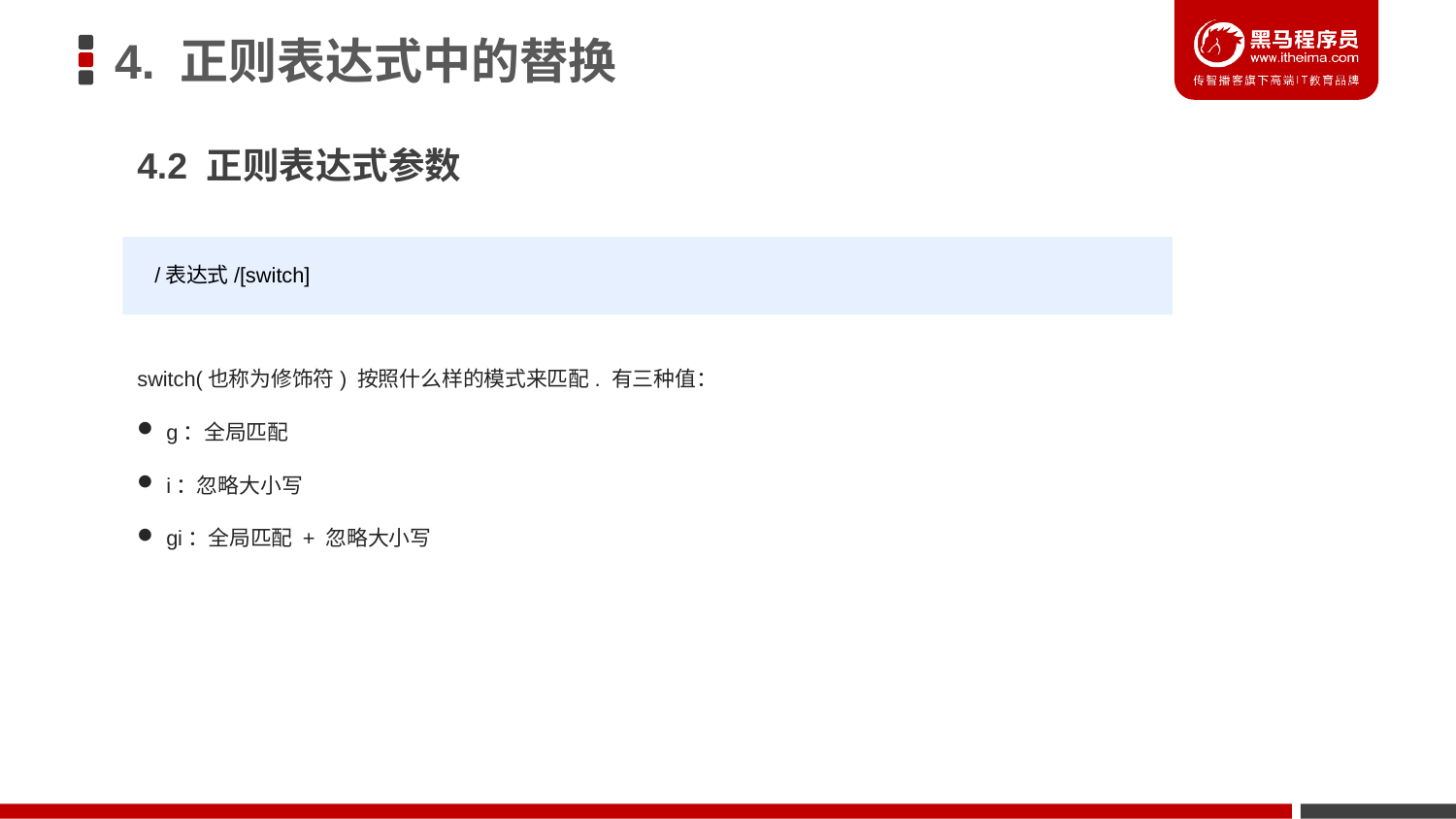

# 4. 正则表达式中的替换
4.2 正则表达式参数
   /表达式/[switch]
switch(也称为修饰符) 按照什么样的模式来匹配. 有三种值：
g：全局匹配
i：忽略大小写
gi：全局匹配 + 忽略大小写